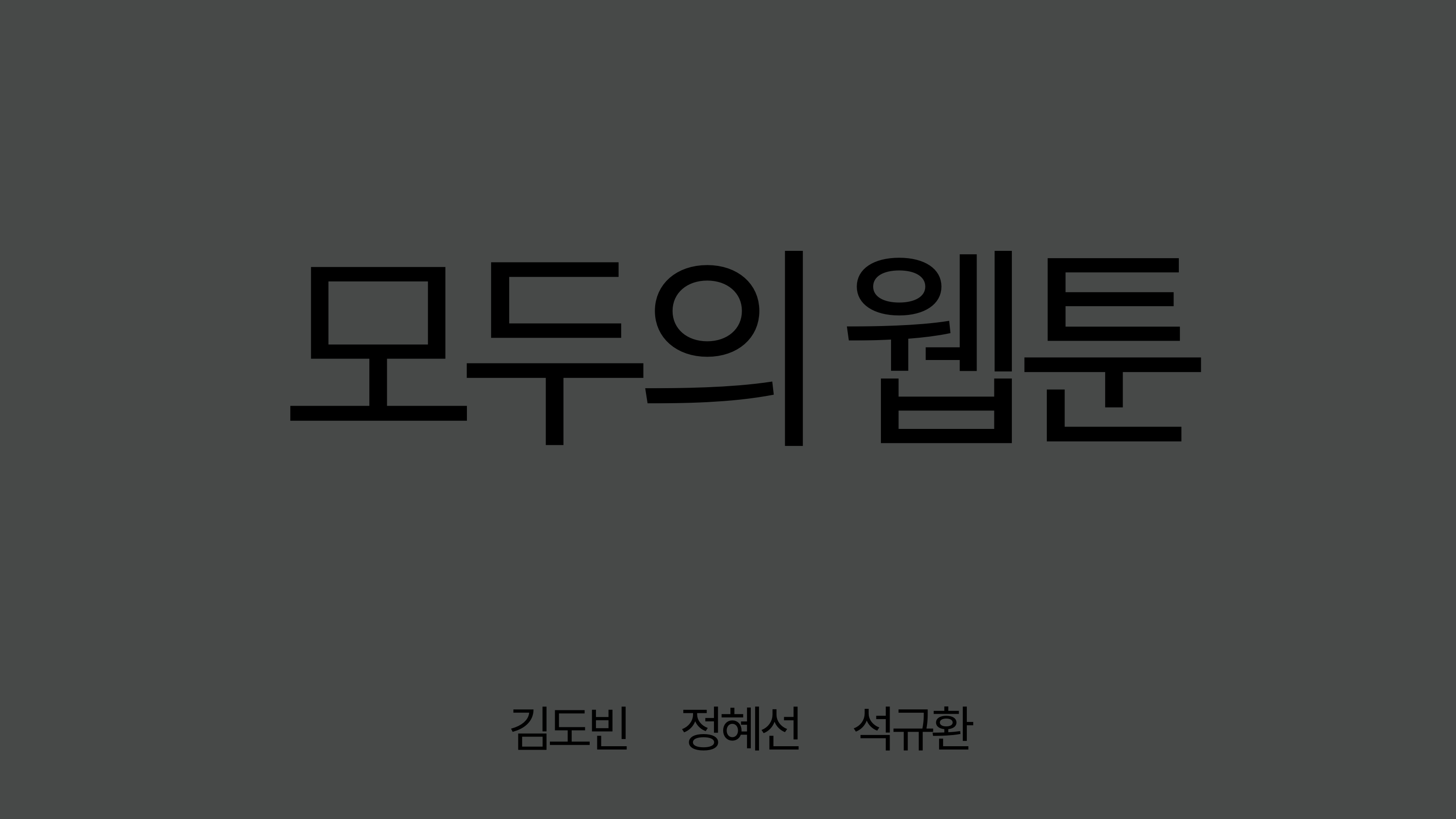

모두의 웹툰
김도빈         정혜선         석규환